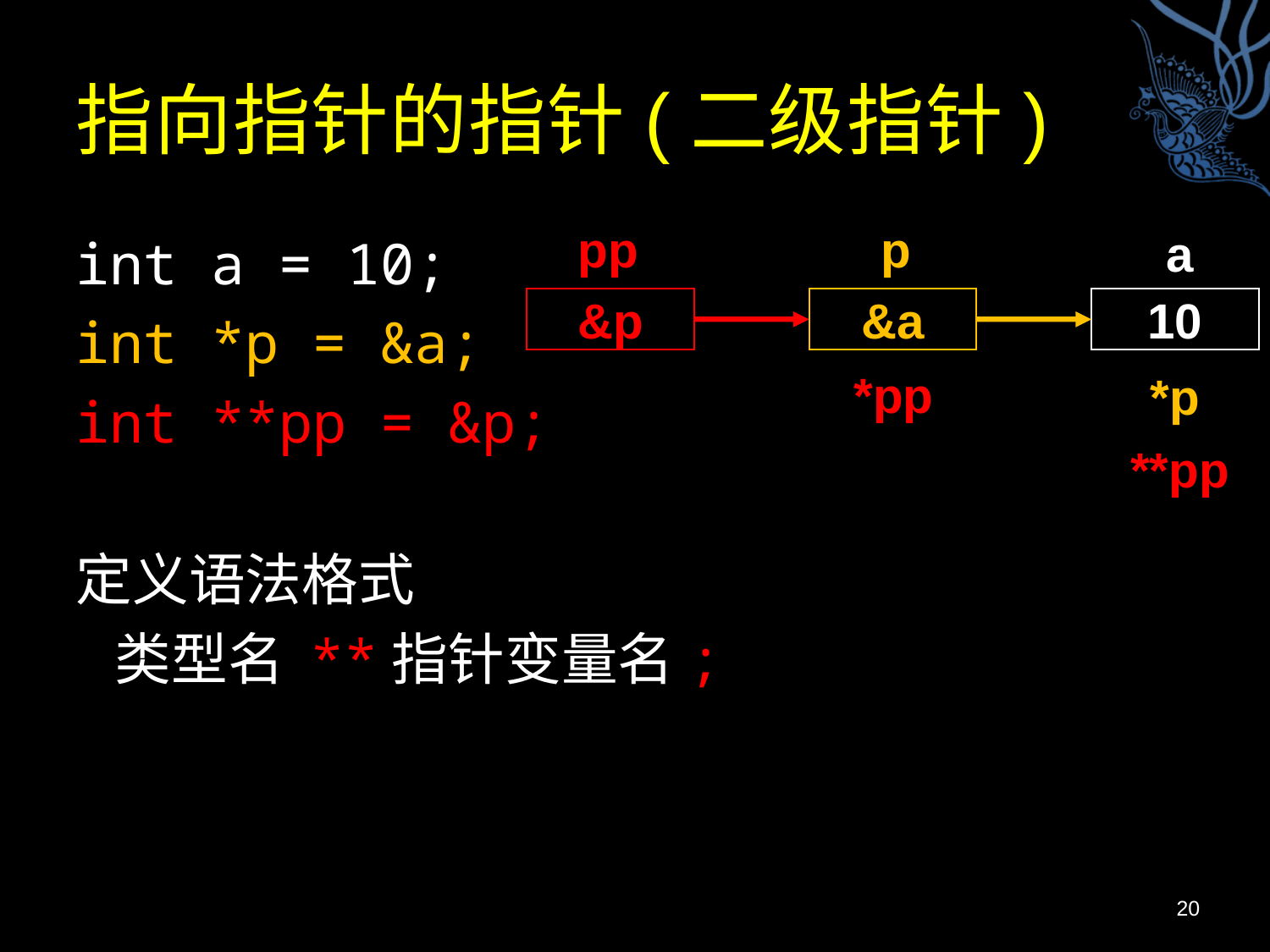

# 指向指针的指针(二级指针)
pp
&p

p
&a

a
10
int a = 10;
int *p = &a;
int **pp = &p;

定义语法格式
  类型名 **指针变量名;
*pp
*p
**pp
20